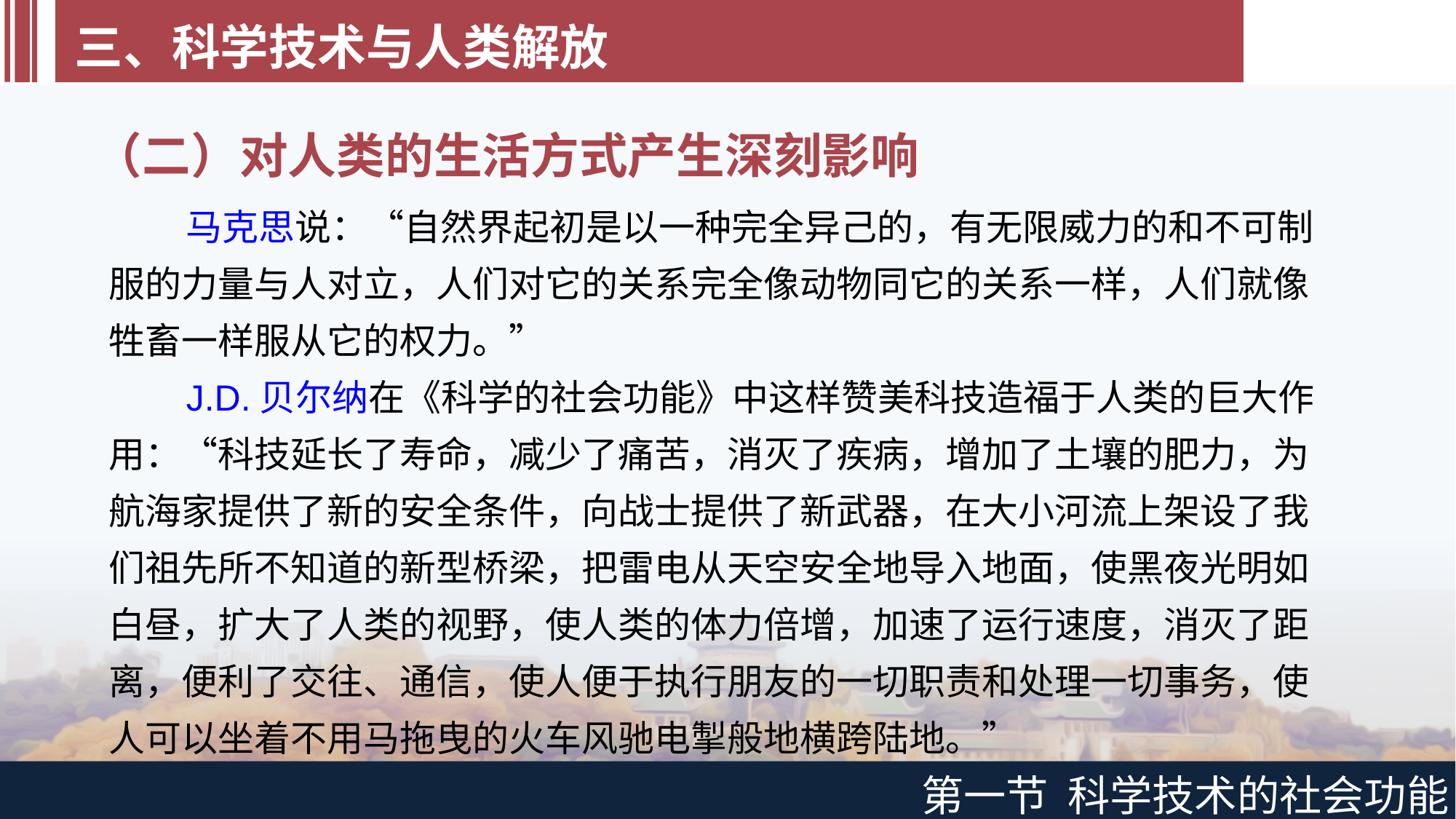

三、科学技术与人类解放
（二）对人类的生活方式产生深刻影响
马克思说：“自然界起初是以一种完全异己的，有无限威力的和不可制服的力量与人对立，人们对它的关系完全像动物同它的关系一样，人们就像牲畜一样服从它的权力。”
J.D.贝尔纳在《科学的社会功能》中这样赞美科技造福于人类的巨大作用：“科技延长了寿命，减少了痛苦，消灭了疾病，增加了土壤的肥力，为航海家提供了新的安全条件，向战士提供了新武器，在大小河流上架设了我们祖先所不知道的新型桥梁，把雷电从天空安全地导入地面，使黑夜光明如白昼，扩大了人类的视野，使人类的体力倍增，加速了运行速度，消灭了距离，便利了交往、通信，使人便于执行朋友的一切职责和处理一切事务，使人可以坐着不用马拖曳的火车风驰电掣般地横跨陆地。”
第一节  科学技术的社会功能